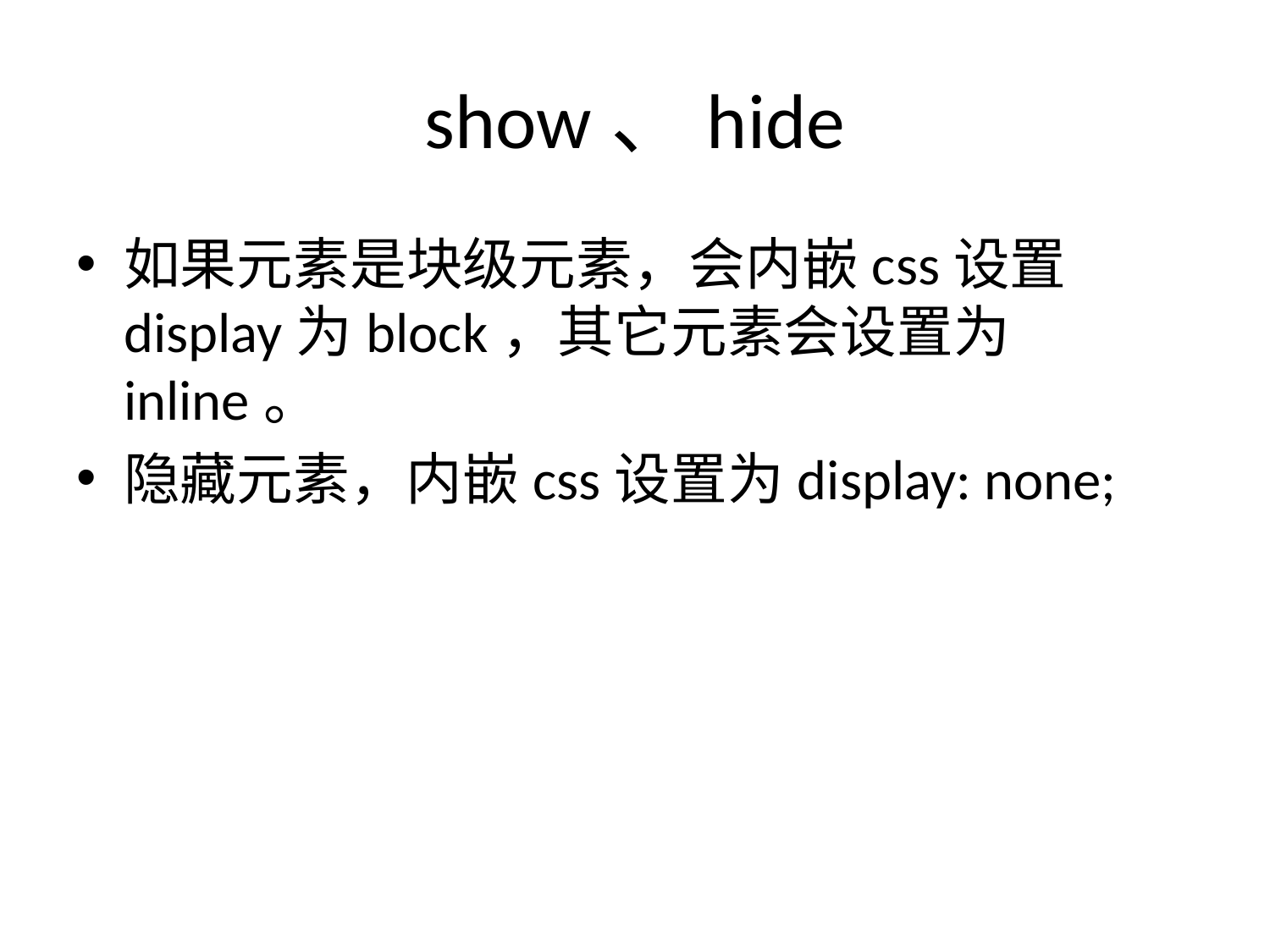

# show、hide
如果元素是块级元素，会内嵌css设置display为block，其它元素会设置为inline。
隐藏元素，内嵌css设置为display: none;